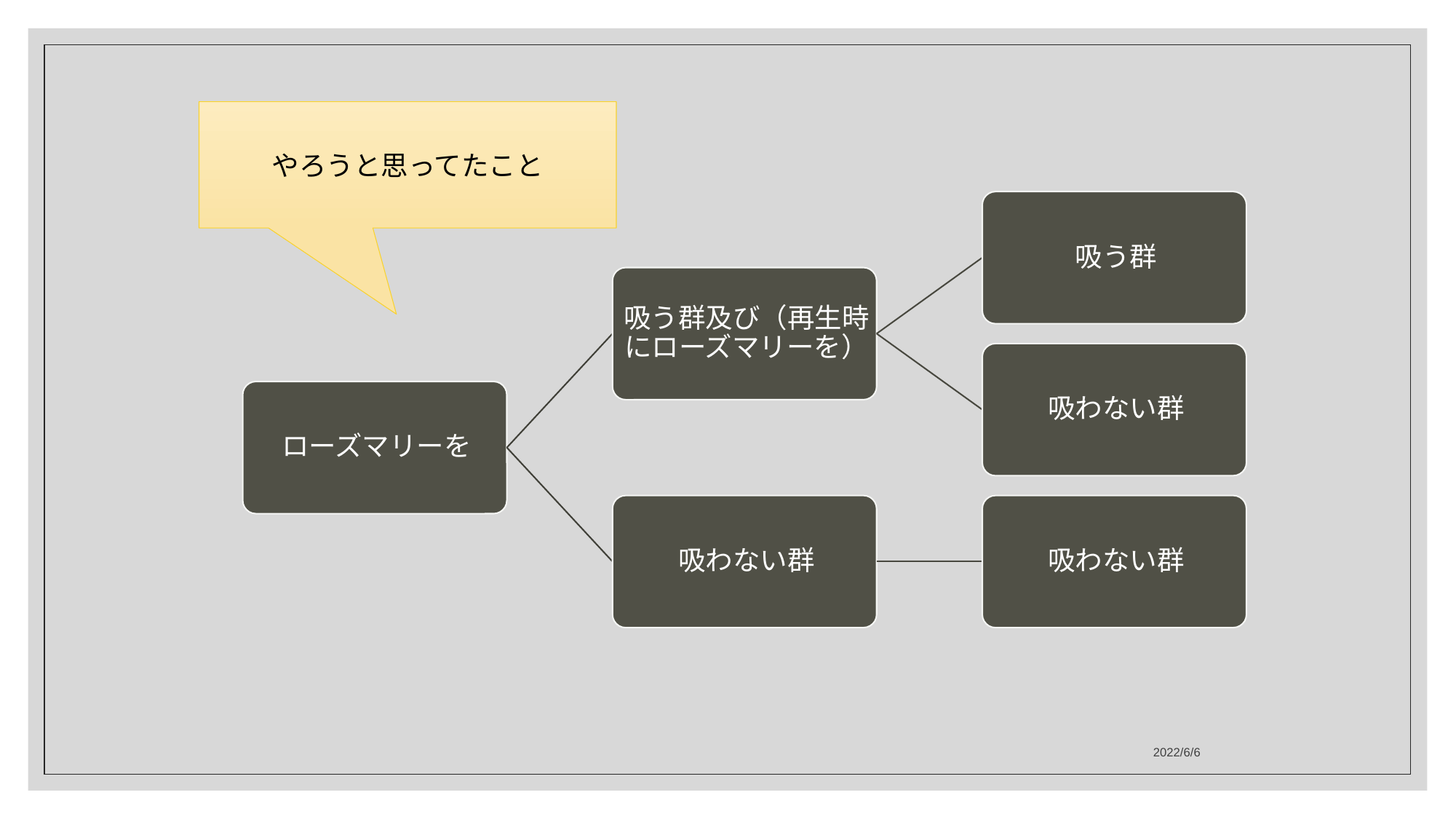

ローズマリーを

吸う群及び（再生時にローズマリーを）

吸う群

吸わない群

吸わない群

吸わない群
やろうと思ってたこと
2022/6/6